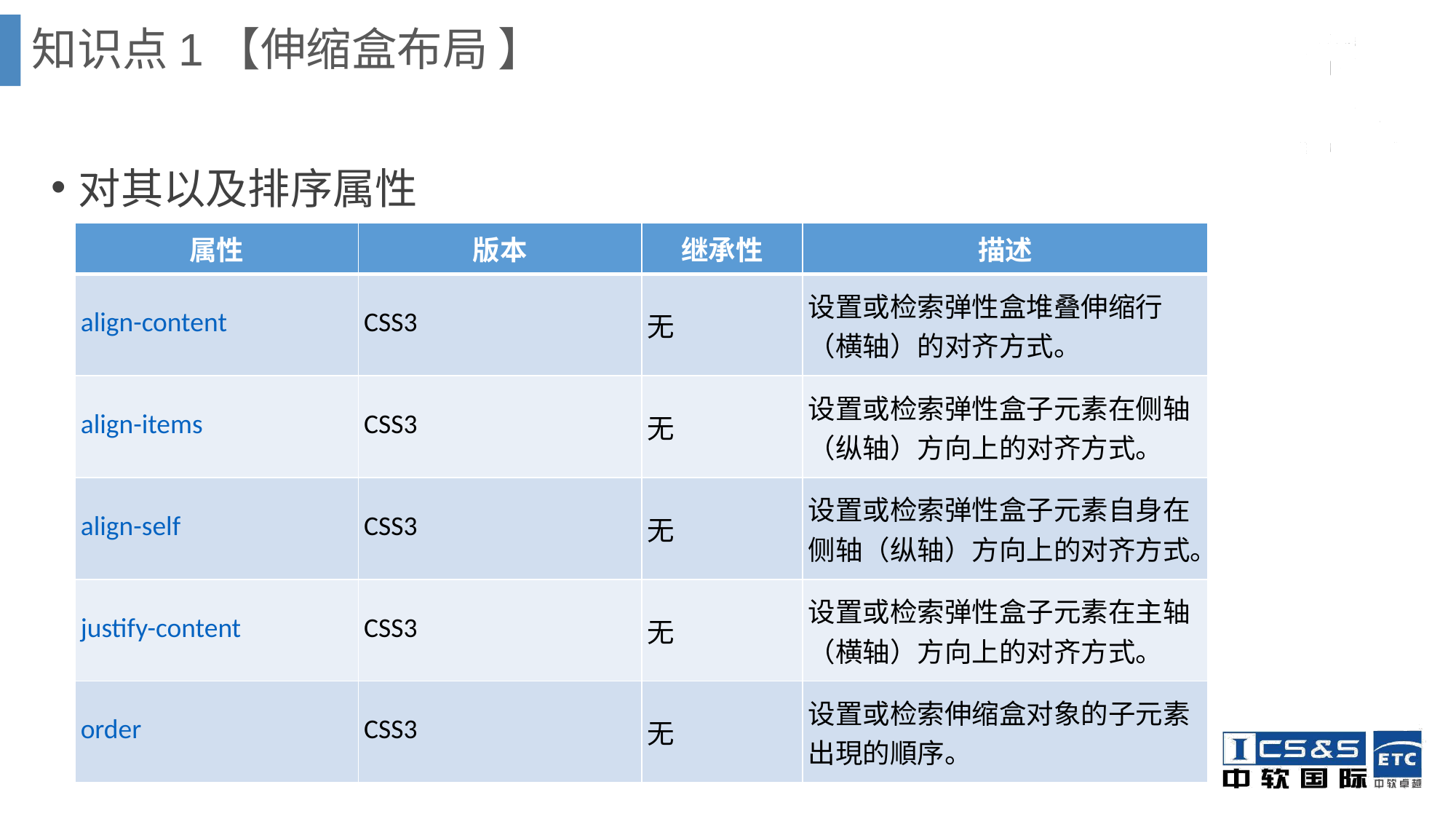

知识点1【伸缩盒布局 】
对其以及排序属性
| 属性 | 版本 | 继承性 | 描述 |
| --- | --- | --- | --- |
| align-content | CSS3 | 无 | 设置或检索弹性盒堆叠伸缩行（横轴）的对齐方式。 |
| align-items | CSS3 | 无 | 设置或检索弹性盒子元素在侧轴（纵轴）方向上的对齐方式。 |
| align-self | CSS3 | 无 | 设置或检索弹性盒子元素自身在侧轴（纵轴）方向上的对齐方式。 |
| justify-content | CSS3 | 无 | 设置或检索弹性盒子元素在主轴（横轴）方向上的对齐方式。 |
| order | CSS3 | 无 | 设置或检索伸缩盒对象的子元素出現的順序。 |